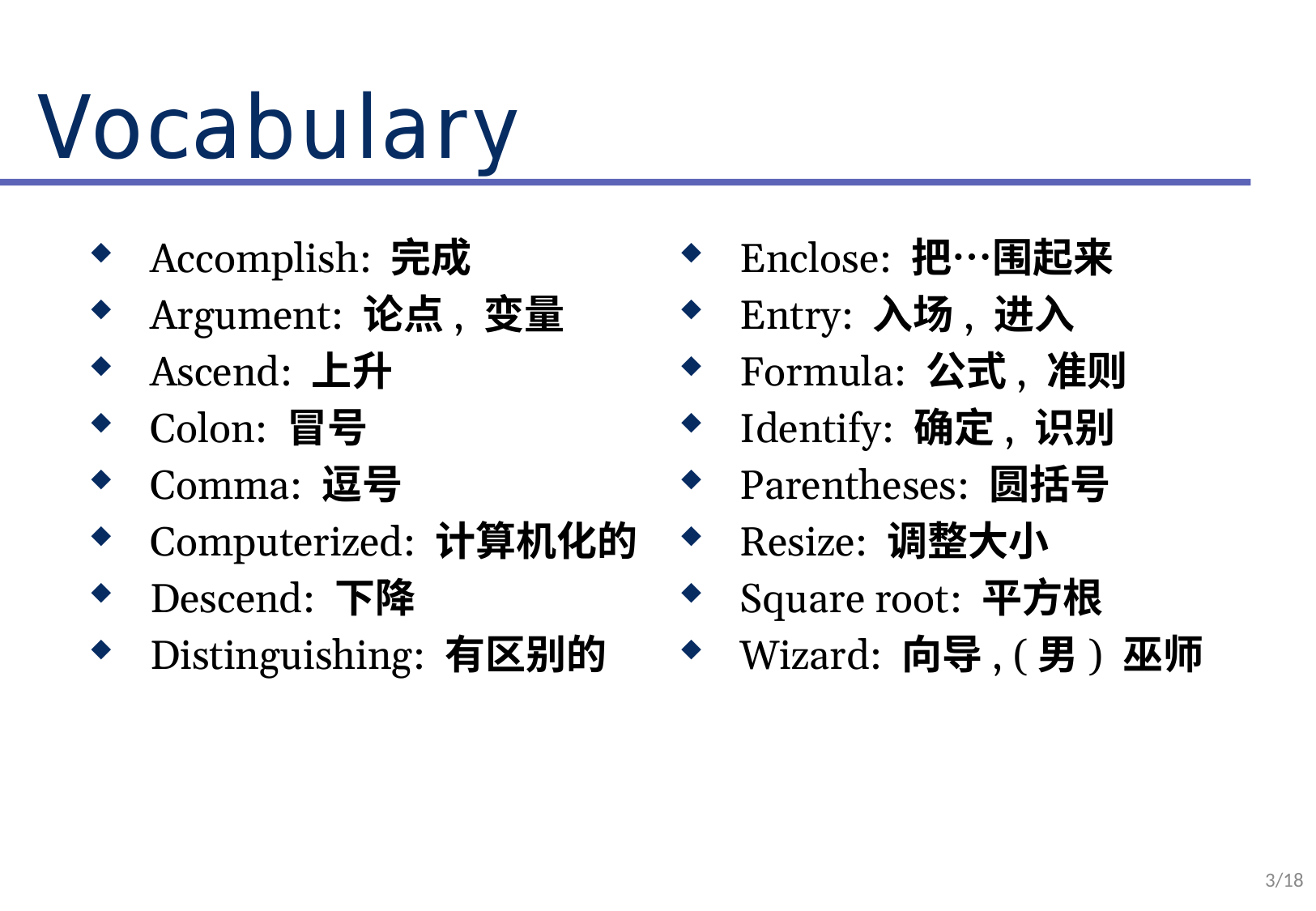

# Vocabulary
Accomplish: 完成
Argument: 论点, 变量
Ascend: 上升
Colon: 冒号
Comma: 逗号
Computerized: 计算机化的
Descend: 下降
Distinguishing: 有区别的
Enclose: 把…围起来
Entry: 入场, 进入
Formula: 公式, 准则
Identify: 确定, 识别
Parentheses: 圆括号
Resize: 调整大小
Square root: 平方根
Wizard: 向导, (男) 巫师
3/18